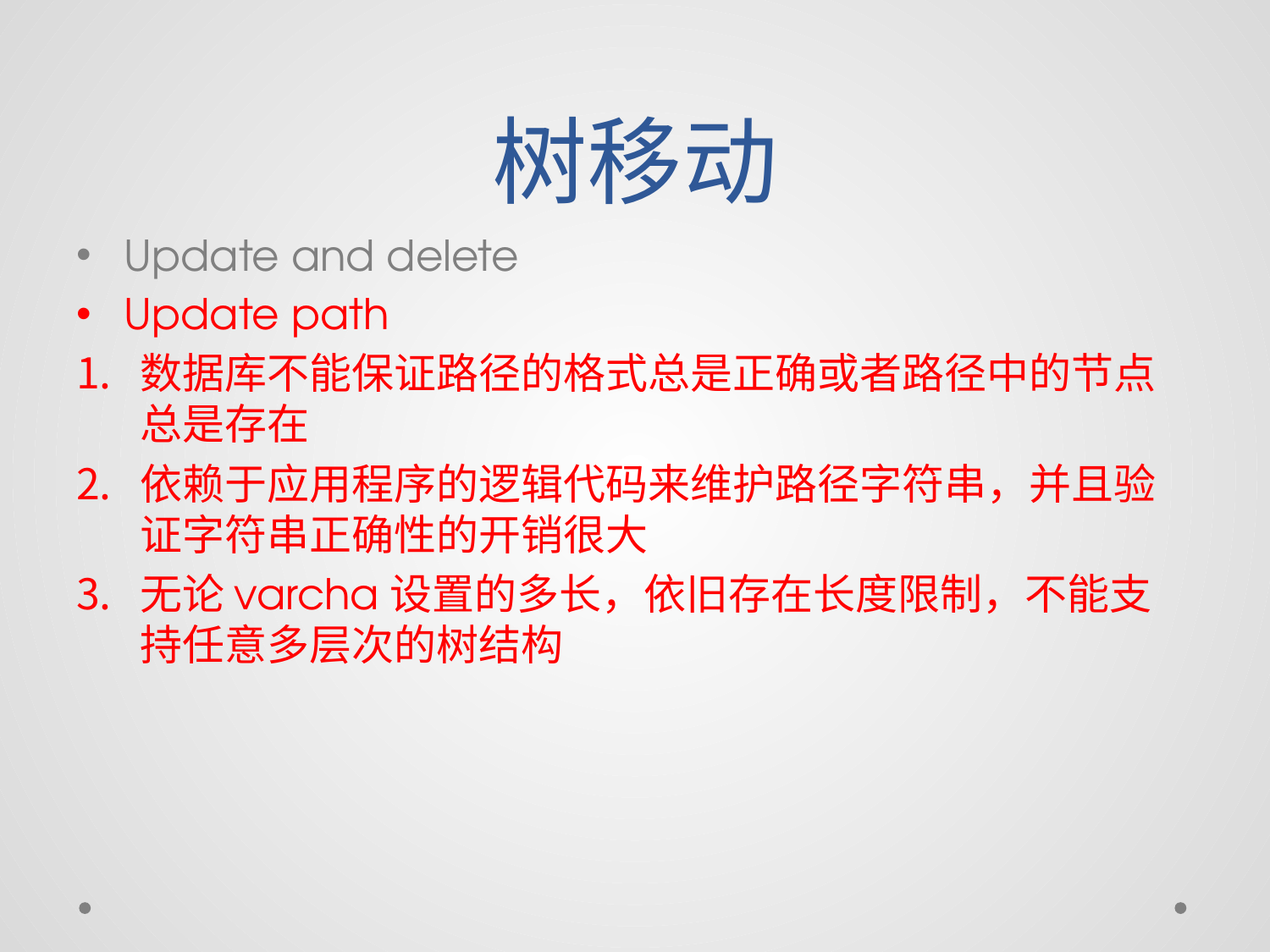

# 树移动
Update and delete
Update path
数据库不能保证路径的格式总是正确或者路径中的节点总是存在
依赖于应用程序的逻辑代码来维护路径字符串，并且验证字符串正确性的开销很大
无论varcha设置的多长，依旧存在长度限制，不能支持任意多层次的树结构